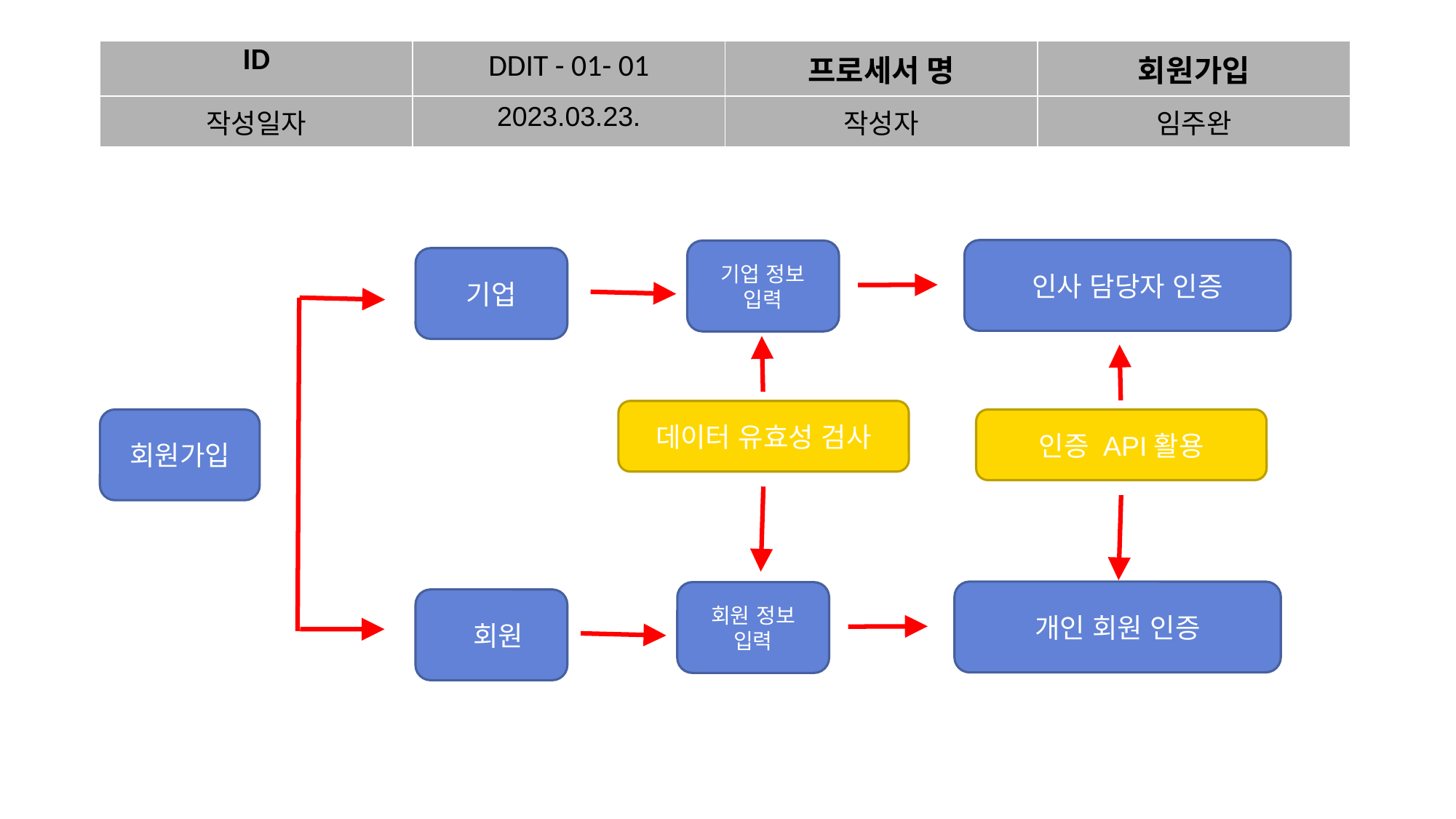

| ID | DDIT - 01- 01 | 프로세서 명 | 회원가입 |
| --- | --- | --- | --- |
| 작성일자 | 2023.03.23. | 작성자 | 임주완 |
인사 담당자 인증
기업 정보 입력
기업
데이터 유효성 검사
회원가입
인증 API활용
개인 회원 인증
회원 정보 입력
 회원